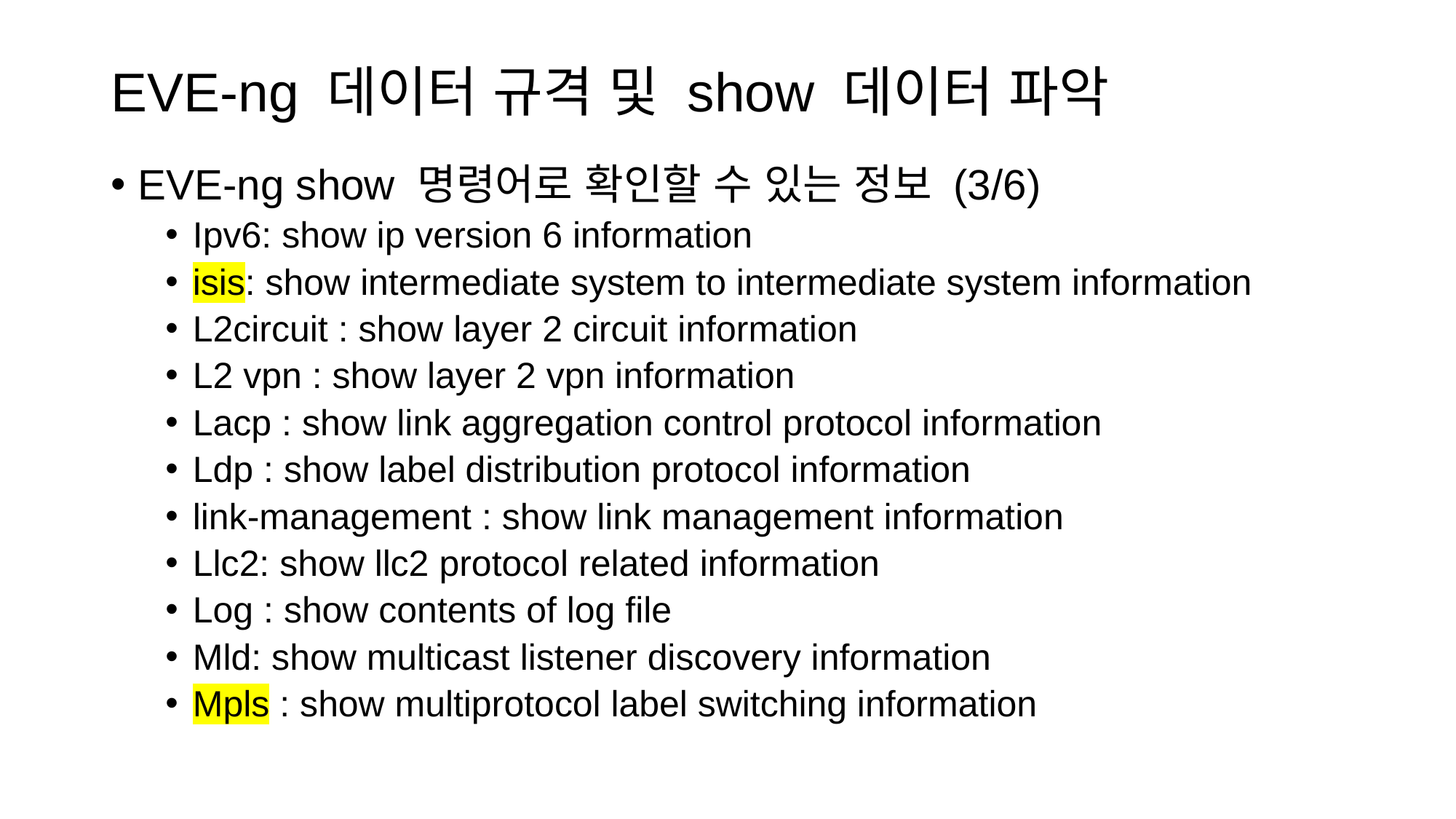

# EVE-ng 데이터 규격 및 show 데이터 파악
EVE-ng show 명령어로 확인할 수 있는 정보 (3/6)
Ipv6: show ip version 6 information
isis: show intermediate system to intermediate system information
L2circuit : show layer 2 circuit information
L2 vpn : show layer 2 vpn information
Lacp : show link aggregation control protocol information
Ldp : show label distribution protocol information
link-management : show link management information
Llc2: show llc2 protocol related information
Log : show contents of log file
Mld: show multicast listener discovery information
Mpls : show multiprotocol label switching information